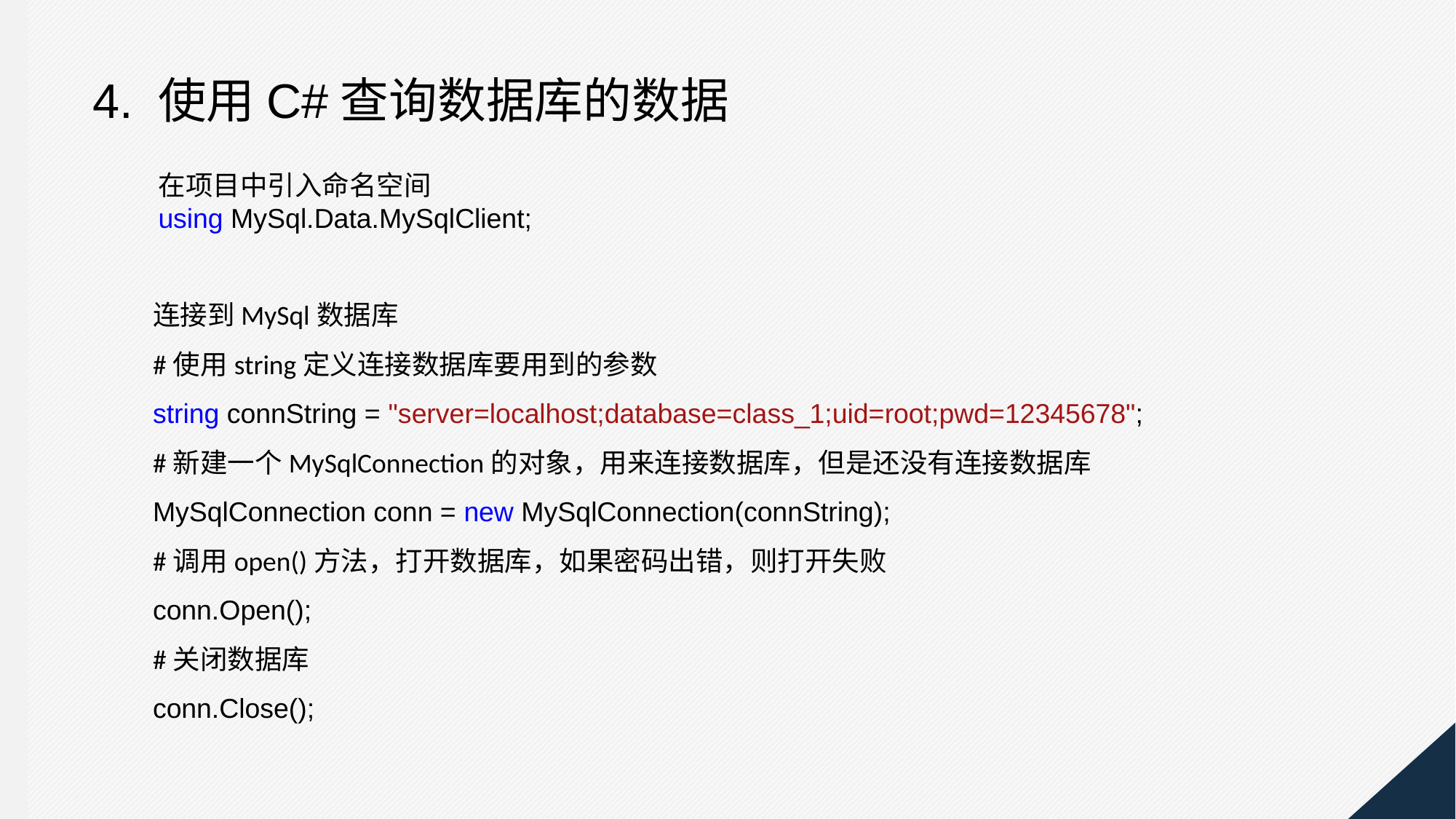

4. 使用C#查询数据库的数据
在项目中引入命名空间
using MySql.Data.MySqlClient;
连接到MySql数据库
#使用string定义连接数据库要用到的参数
string connString = "server=localhost;database=class_1;uid=root;pwd=12345678";
#新建一个MySqlConnection的对象，用来连接数据库，但是还没有连接数据库
MySqlConnection conn = new MySqlConnection(connString);
#调用open()方法，打开数据库，如果密码出错，则打开失败
conn.Open();
#关闭数据库
conn.Close();
18